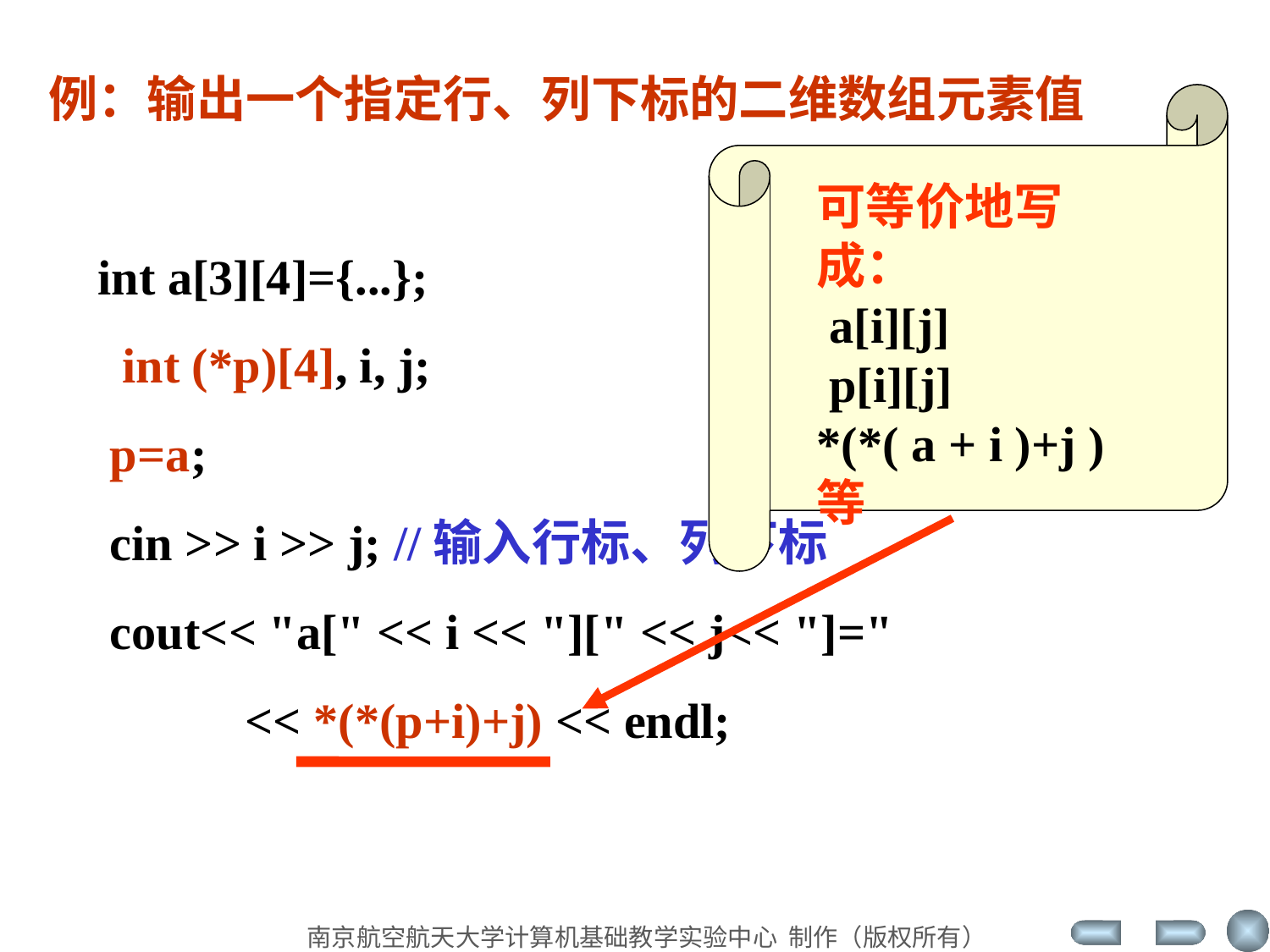

例：输出一个指定行、列下标的二维数组元素值

    int a[3][4]={...};
      int (*p)[4], i, j;
     p=a;
     cin >> i >> j; //输入行标、列下标
     cout<< "a[" << i << "][" << j<< "]="
                << *(*(p+i)+j) << endl;

可等价地写成：
 a[i][j]
 p[i][j]
*(*( a + i )+j )
等